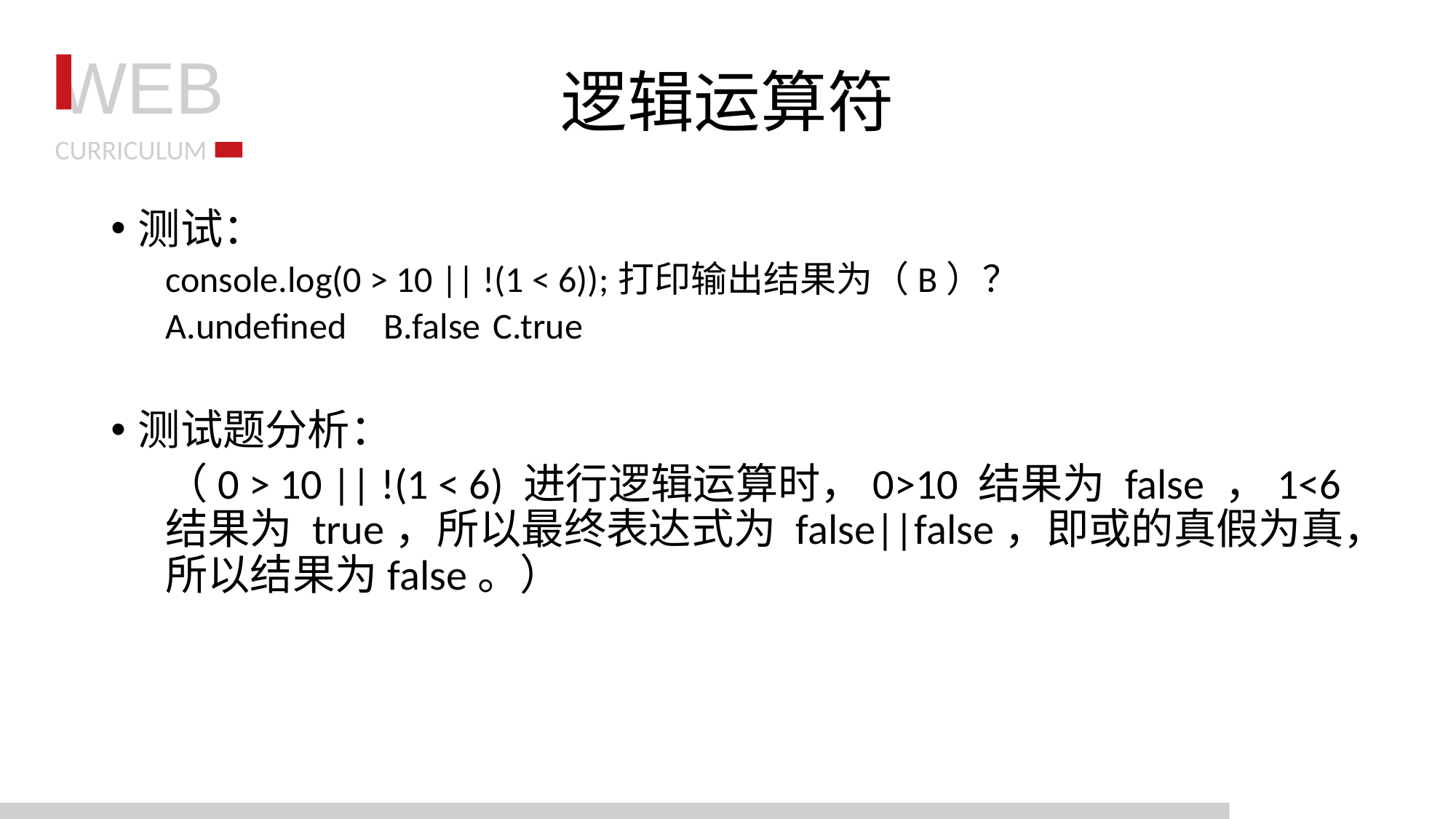

# 逻辑运算符
测试：
console.log(0 > 10 || !(1 < 6));打印输出结果为（B）？
A.undefined	B.false	C.true

测试题分析：
（0 > 10 || !(1 < 6) 进行逻辑运算时，0>10 结果为 false ，1<6 结果为 true，所以最终表达式为 false||false，即或的真假为真，所以结果为false。）